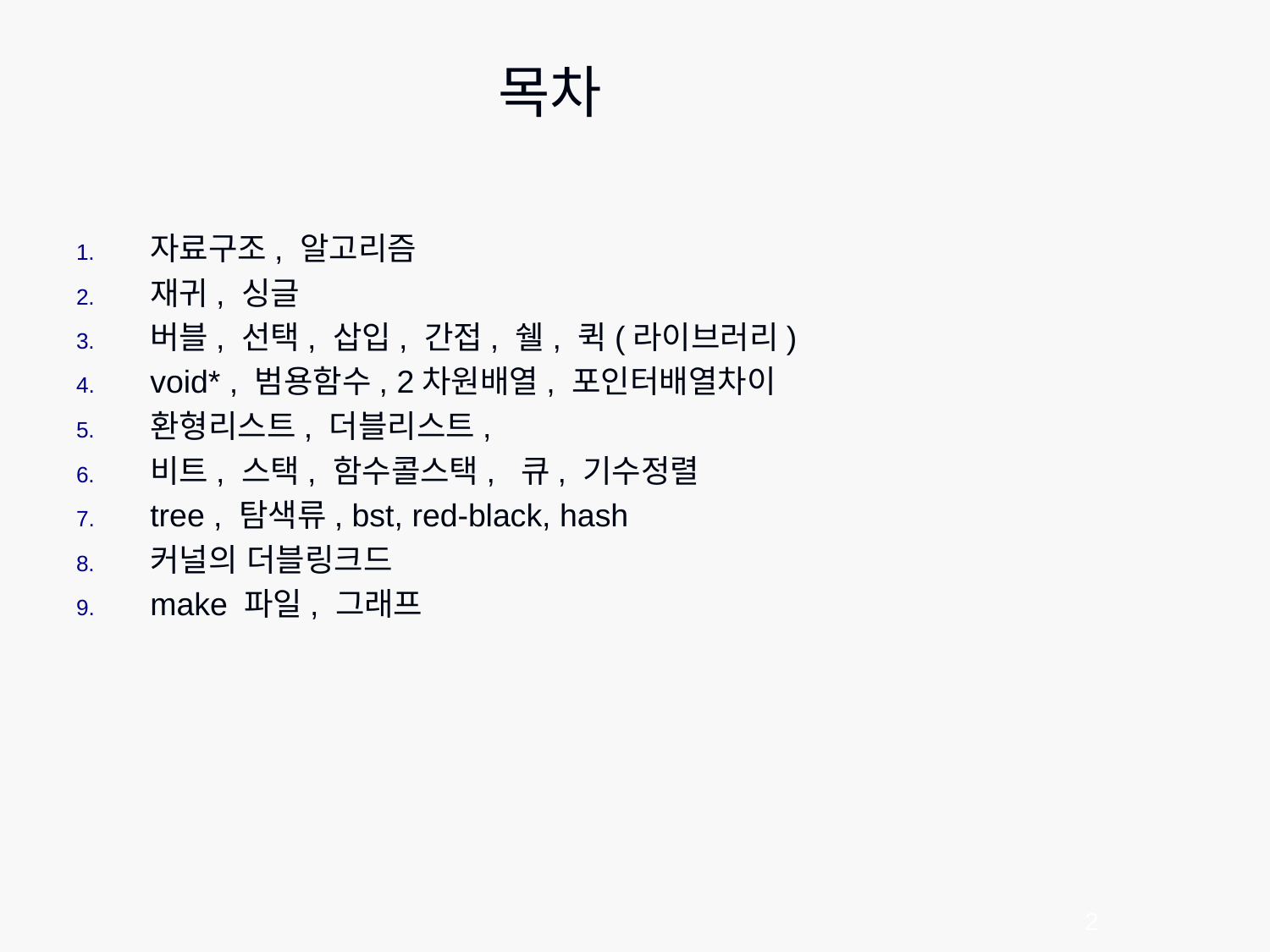

# 목차
자료구조, 알고리즘
재귀, 싱글
버블, 선택, 삽입, 간접, 쉘, 퀵(라이브러리)
void* , 범용함수, 2차원배열, 포인터배열차이
환형리스트, 더블리스트,
비트, 스택, 함수콜스택,  큐, 기수정렬
tree , 탐색류, bst, red-black, hash
커널의 더블링크드
make 파일, 그래프

2